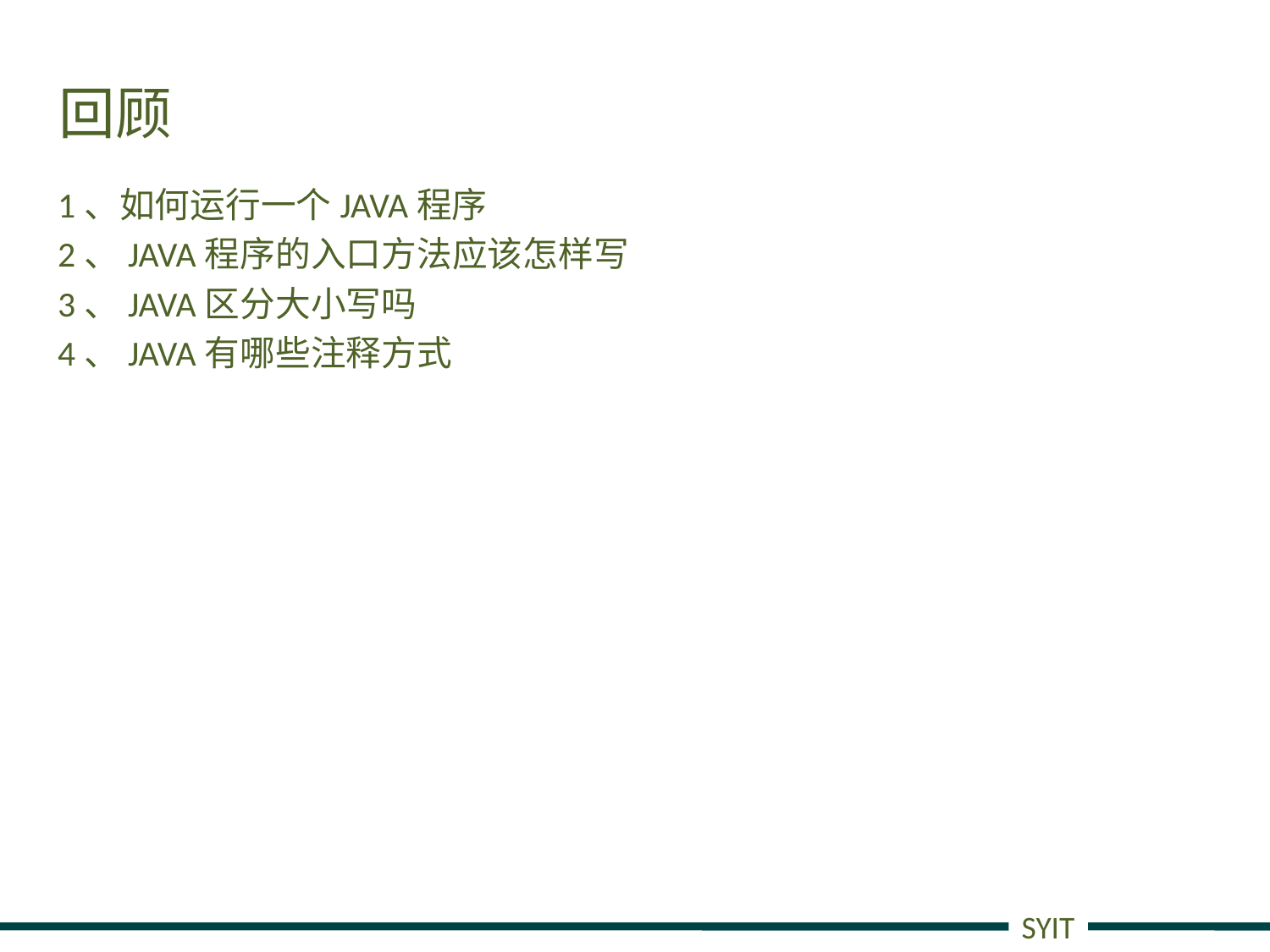

# 回顾
1、如何运行一个JAVA程序
2、JAVA程序的入口方法应该怎样写
3、JAVA区分大小写吗
4、JAVA有哪些注释方式

SYIT